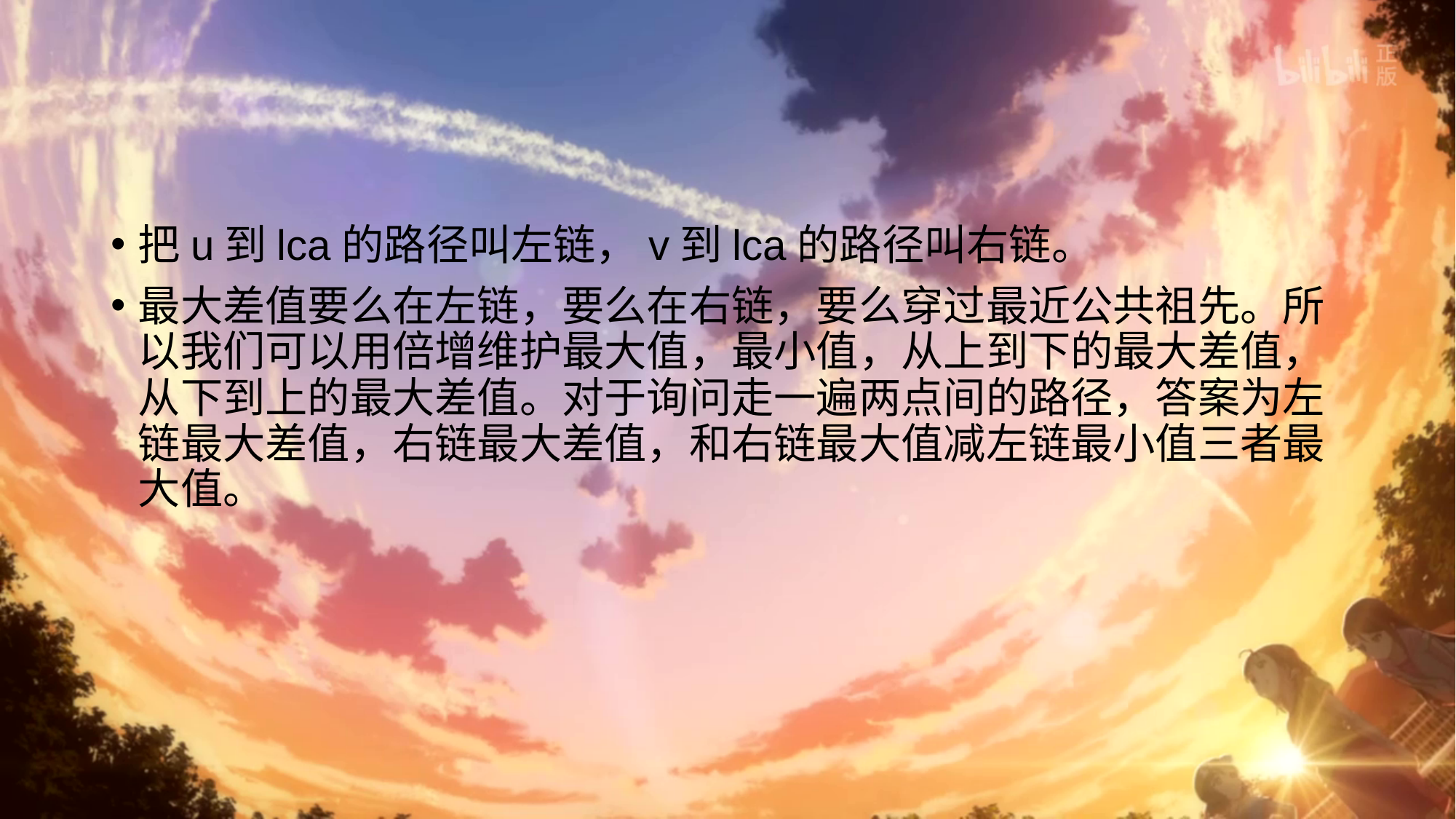

#
把u到lca的路径叫左链，v到lca的路径叫右链。
最大差值要么在左链，要么在右链，要么穿过最近公共祖先。所以我们可以用倍增维护最大值，最小值，从上到下的最大差值，从下到上的最大差值。对于询问走一遍两点间的路径，答案为左链最大差值，右链最大差值，和右链最大值减左链最小值三者最大值。